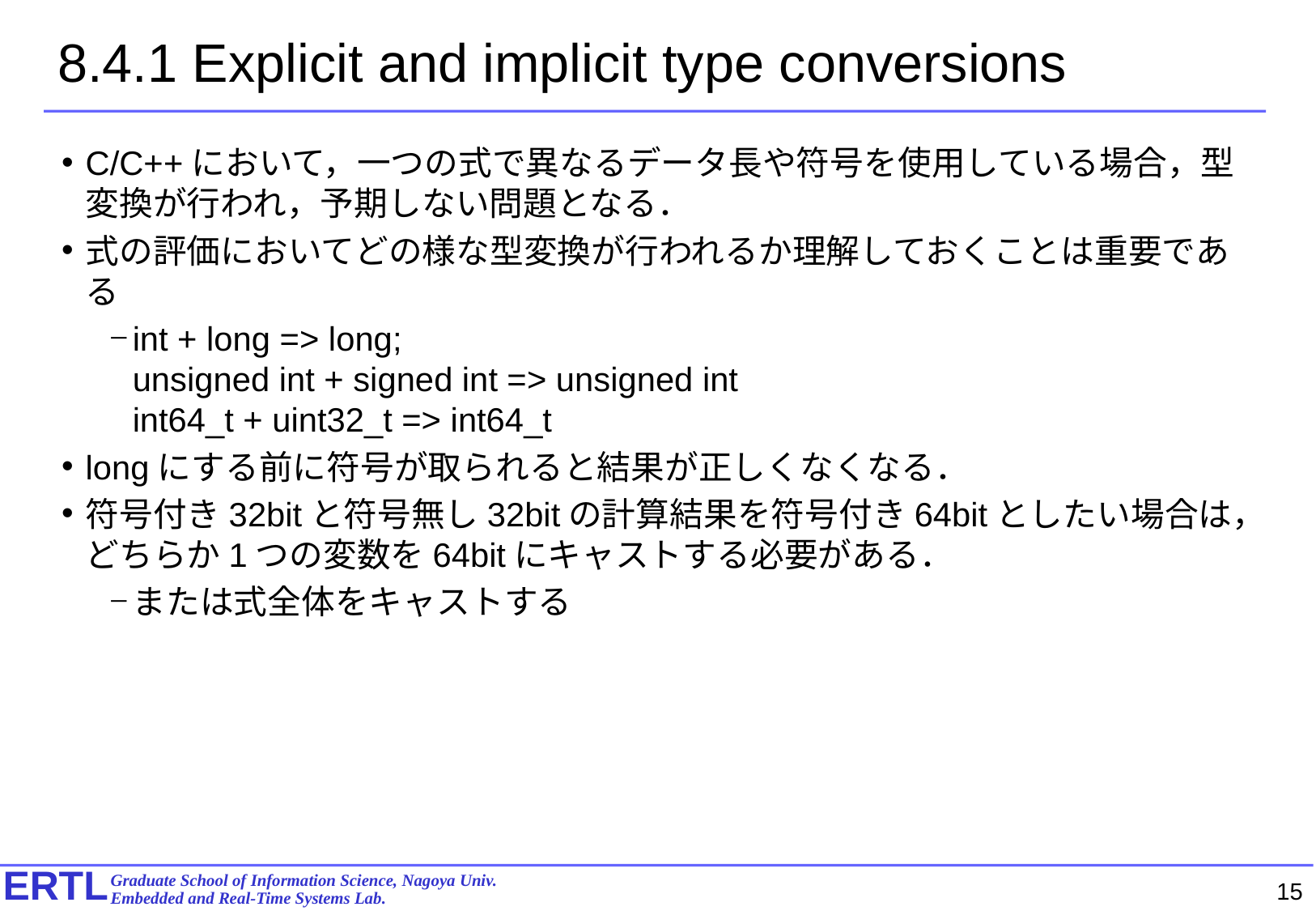

# 8.4.1 Explicit and implicit type conversions
C/C++において，一つの式で異なるデータ長や符号を使用している場合，型変換が行われ，予期しない問題となる．
式の評価においてどの様な型変換が行われるか理解しておくことは重要である
int + long => long;
unsigned int + signed int => unsigned int
int64_t + uint32_t => int64_t
longにする前に符号が取られると結果が正しくなくなる．
符号付き32bitと符号無し32bitの計算結果を符号付き64bitとしたい場合は，どちらか1つの変数を64bitにキャストする必要がある．
または式全体をキャストする

15